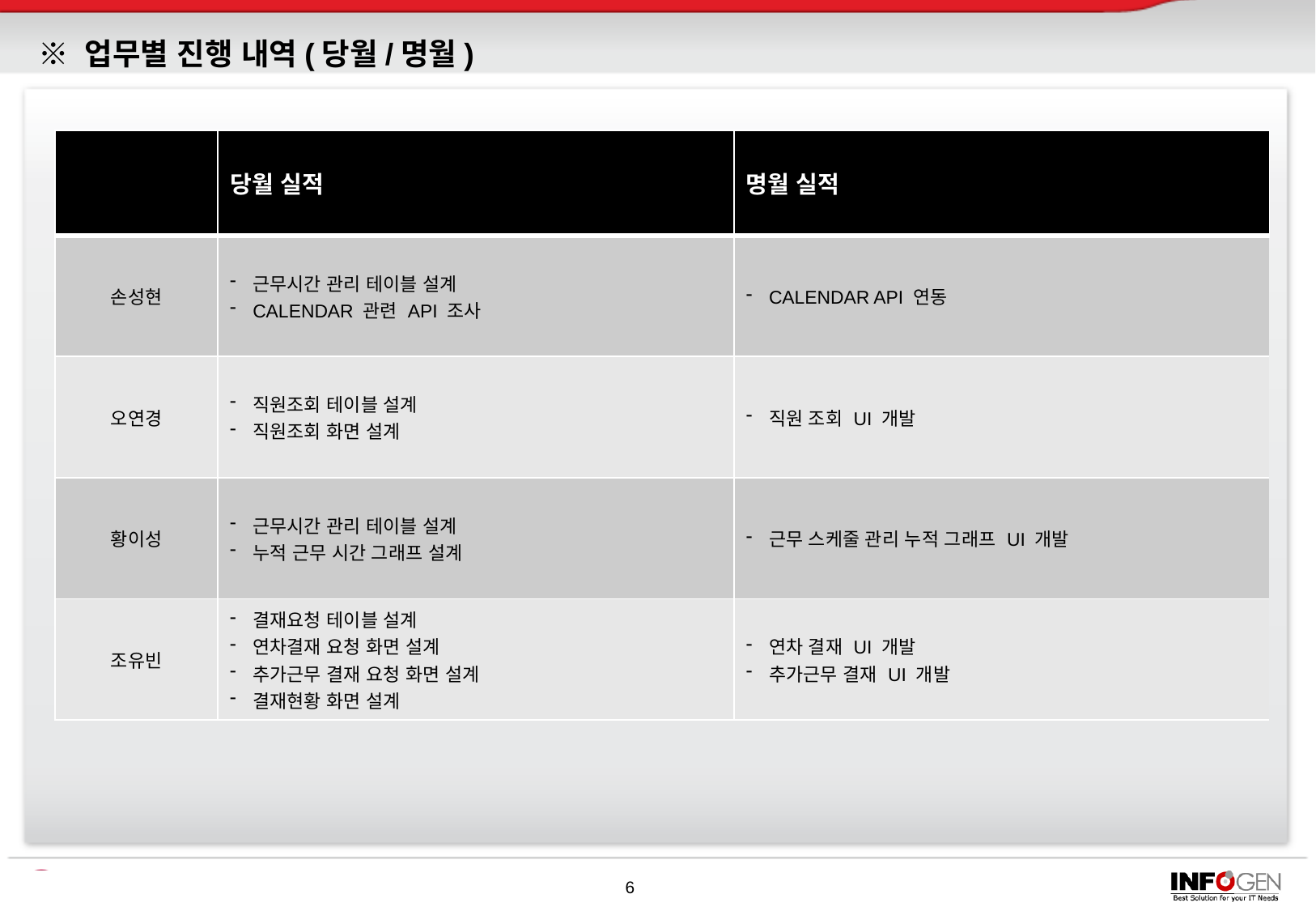

# ※ 업무별 진행 내역(당월/명월)
|  | 당월 실적 | 명월 실적 |
| --- | --- | --- |
| 손성현 | 근무시간 관리 테이블 설계 CALENDAR 관련 API 조사 | CALENDAR API 연동 |
| 오연경 | 직원조회 테이블 설계 직원조회 화면 설계 | 직원 조회 UI 개발 |
| 황이성 | 근무시간 관리 테이블 설계 누적 근무 시간 그래프 설계 | 근무 스케줄 관리 누적 그래프 UI 개발 |
| 조유빈 | 결재요청 테이블 설계 연차결재 요청 화면 설계 추가근무 결재 요청 화면 설계 결재현황 화면 설계 | 연차 결재 UI 개발 추가근무 결재 UI 개발 |